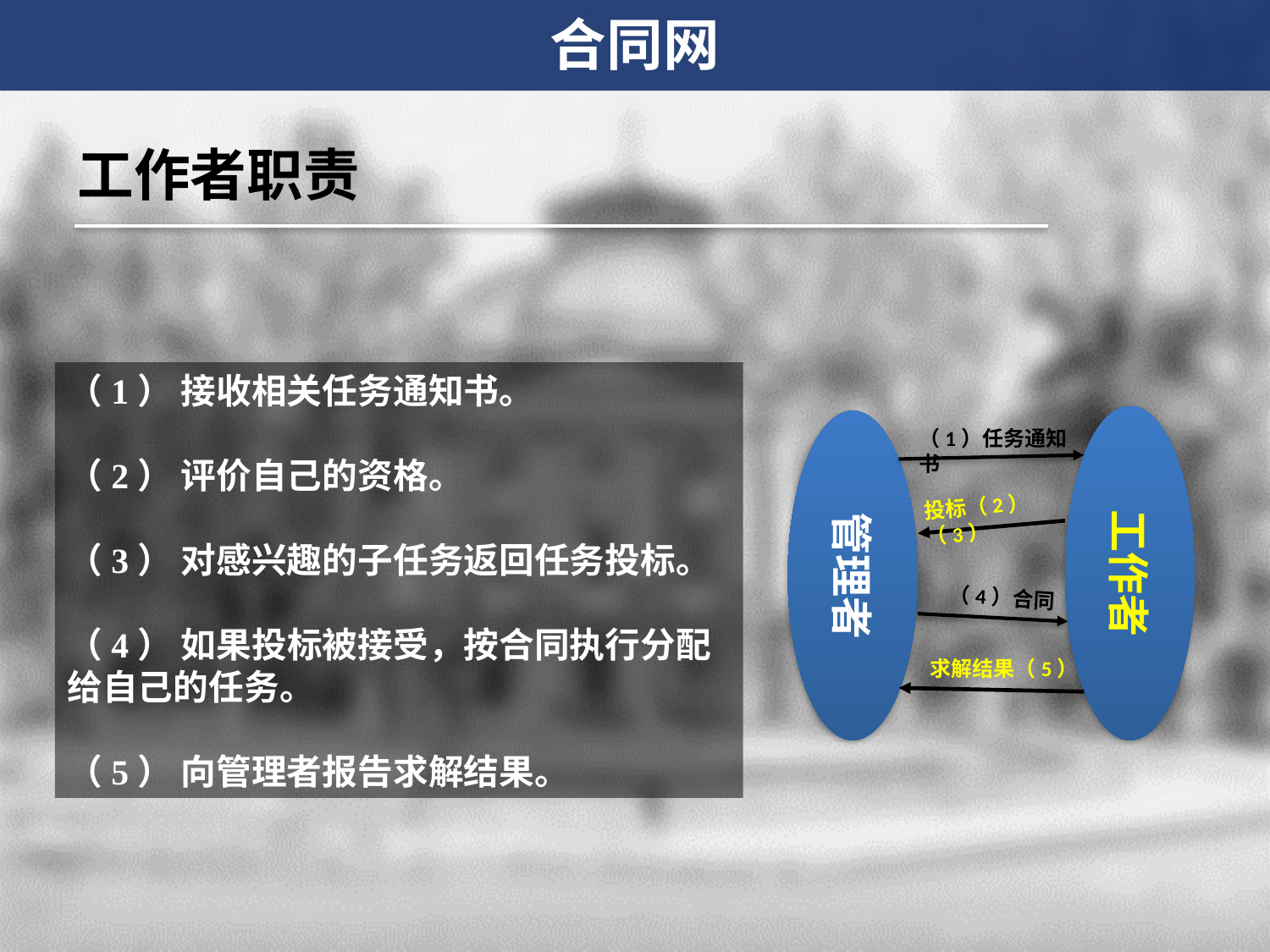

合同网
工作者职责
（1） 接收相关任务通知书。

（2） 评价自己的资格。

（3） 对感兴趣的子任务返回任务投标。

（4） 如果投标被接受，按合同执行分配给自己的任务。

（5） 向管理者报告求解结果。
工作者
管理者
（1）任务通知书
投标（2）（3）
（4）合同
求解结果（5）